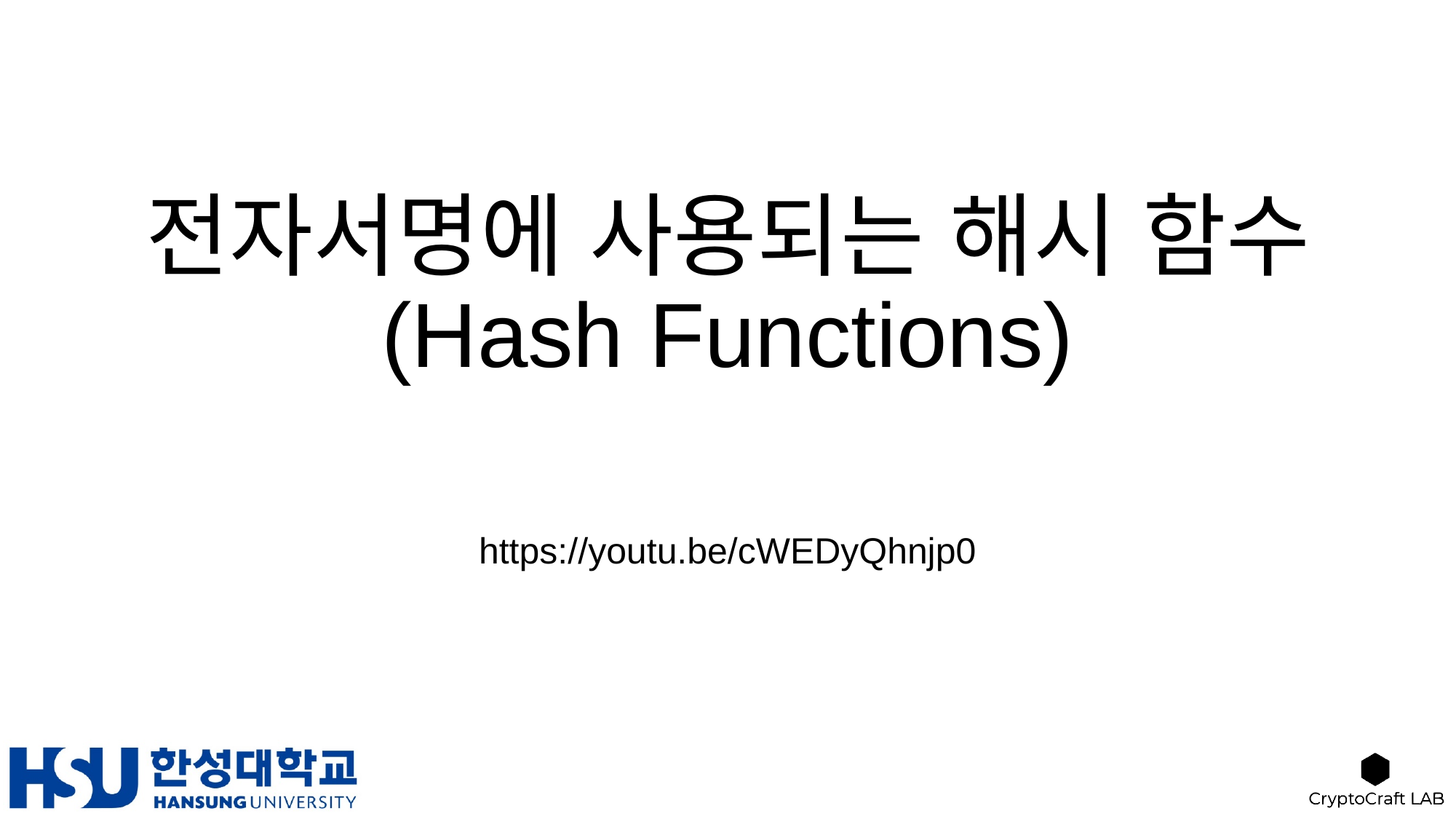

# 전자서명에 사용되는 해시 함수 (Hash Functions)
https://youtu.be/cWEDyQhnjp0